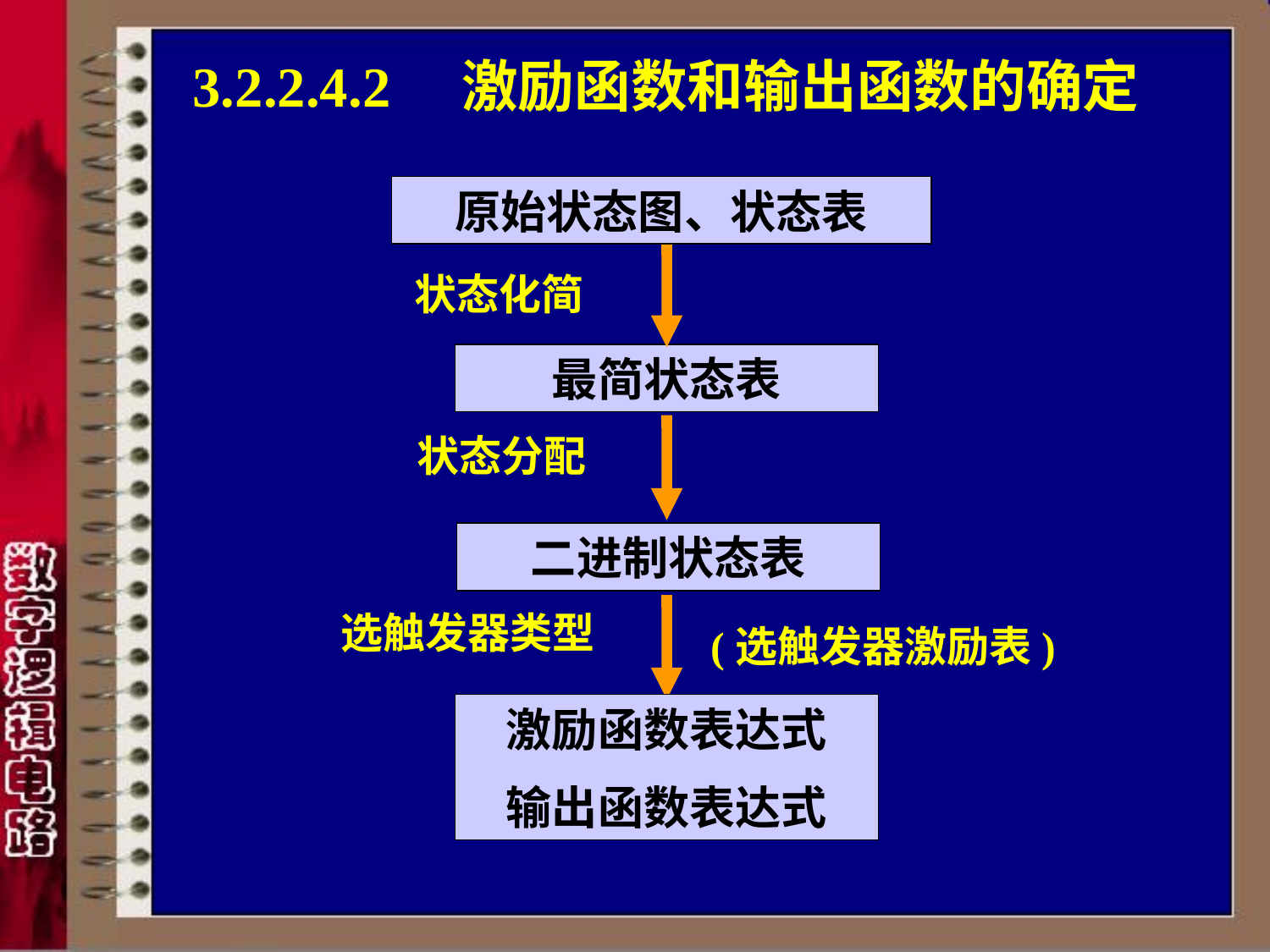

# 3.2.2.4.2    激励函数和输出函数的确定
原始状态图、状态表

状态化简
最简状态表

状态分配
二进制状态表

选触发器类型
(选触发器激励表)
激励函数表达式
输出函数表达式